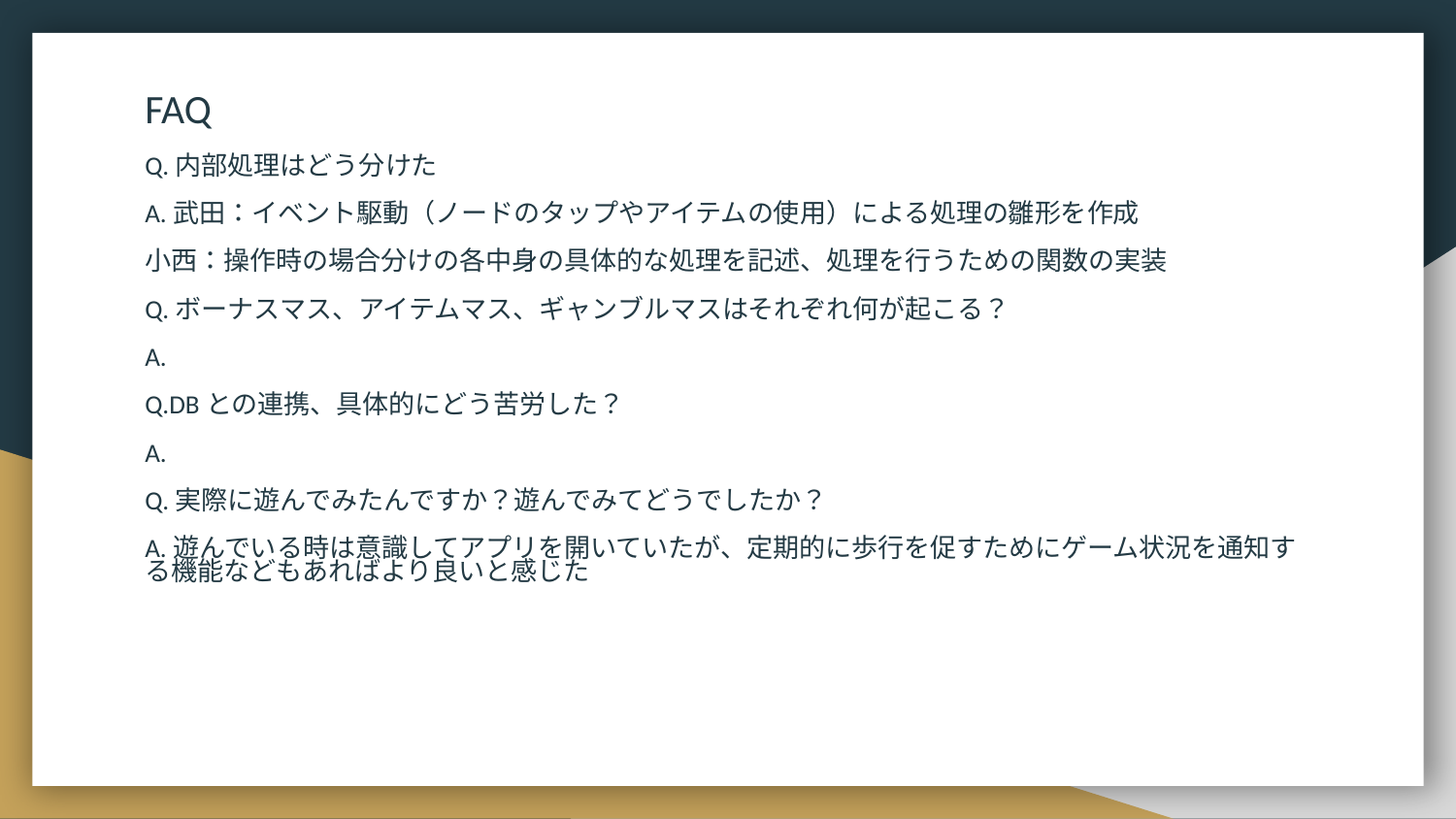

FAQ
Q.内部処理はどう分けた
A.武田：イベント駆動（ノードのタップやアイテムの使用）による処理の雛形を作成
小西：操作時の場合分けの各中身の具体的な処理を記述、処理を行うための関数の実装
Q.ボーナスマス、アイテムマス、ギャンブルマスはそれぞれ何が起こる？
A.
Q.DBとの連携、具体的にどう苦労した？
A.
Q.実際に遊んでみたんですか？遊んでみてどうでしたか？
A.遊んでいる時は意識してアプリを開いていたが、定期的に歩行を促すためにゲーム状況を通知する機能などもあればより良いと感じた